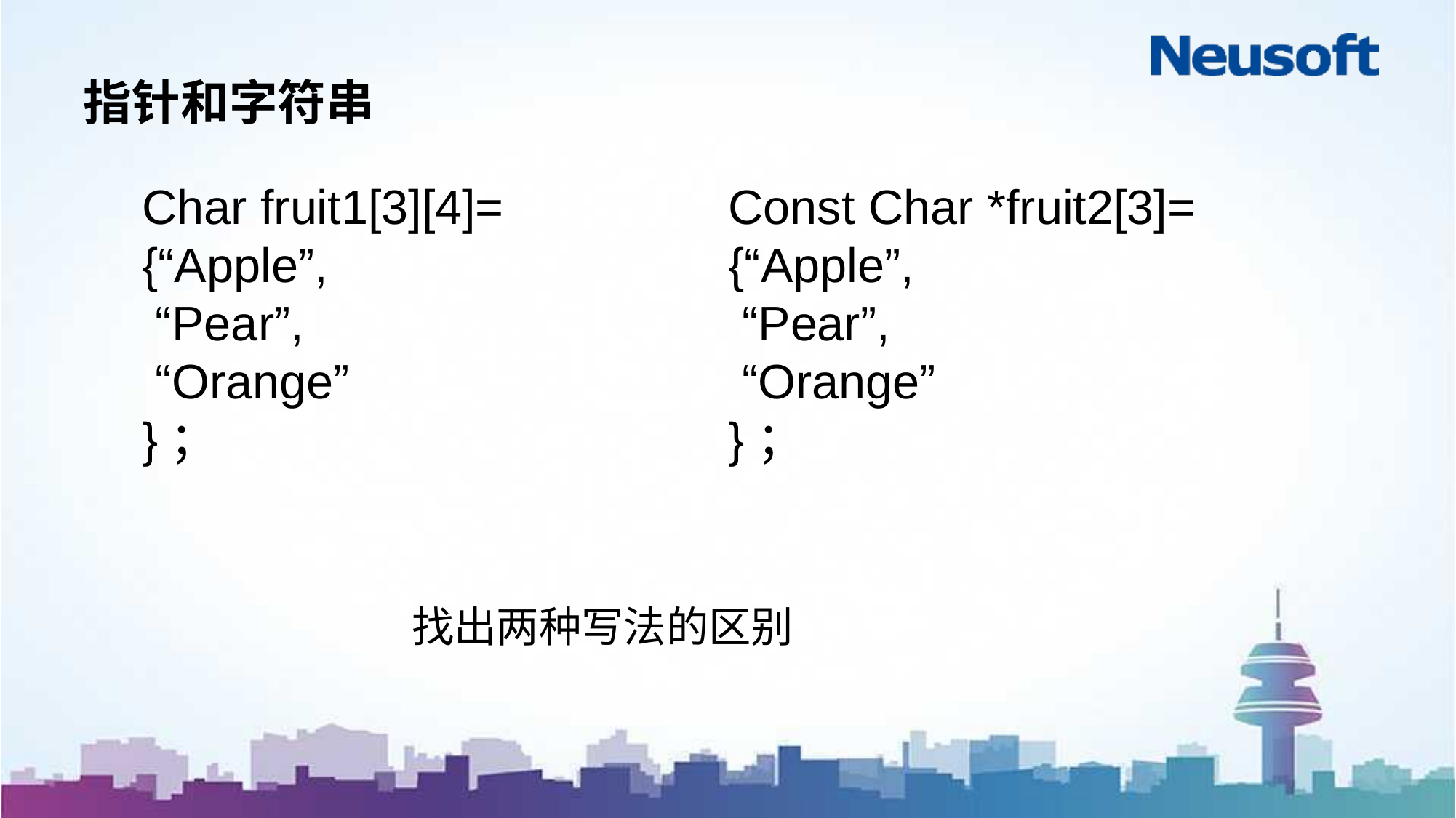

# 指针和字符串
Char fruit1[3][4]=
{“Apple”,
 “Pear”,
 “Orange”
}；

Const Char *fruit2[3]=
{“Apple”,
 “Pear”,
 “Orange”
}；

找出两种写法的区别